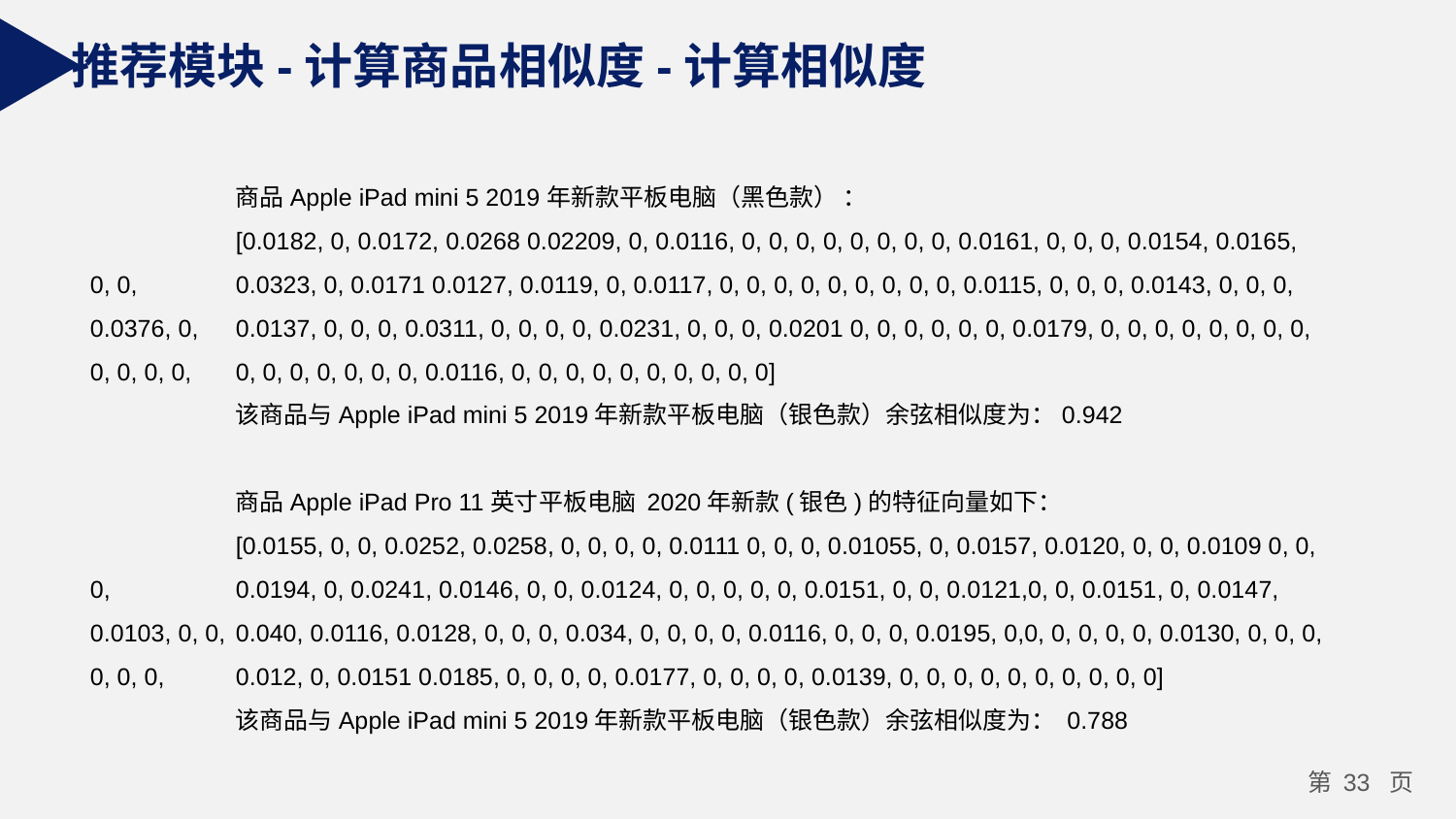

推荐模块-计算商品相似度-计算相似度
	商品Apple iPad mini 5 2019年新款平板电脑（黑色款） ：
	[0.0182, 0, 0.0172, 0.0268 0.02209, 0, 0.0116, 0, 0, 0, 0, 0, 0, 0, 0, 0.0161, 0, 0, 0, 0.0154, 0.0165, 0, 0, 	0.0323, 0, 0.0171 0.0127, 0.0119, 0, 0.0117, 0, 0, 0, 0, 0, 0, 0, 0, 0, 0.0115, 0, 0, 0, 0.0143, 0, 0, 0, 0.0376, 0, 	0.0137, 0, 0, 0, 0.0311, 0, 0, 0, 0, 0.0231, 0, 0, 0, 0.0201 0, 0, 0, 0, 0, 0, 0.0179, 0, 0, 0, 0, 0, 0, 0, 0, 0, 0, 0, 0, 	0, 0, 0, 0, 0, 0, 0, 0.0116, 0, 0, 0, 0, 0, 0, 0, 0, 0, 0]
	该商品与Apple iPad mini 5 2019年新款平板电脑（银色款）余弦相似度为：0.942

	商品Apple iPad Pro 11英寸平板电脑 2020年新款(银色)的特征向量如下：
	[0.0155, 0, 0, 0.0252, 0.0258, 0, 0, 0, 0, 0.0111 0, 0, 0, 0.01055, 0, 0.0157, 0.0120, 0, 0, 0.0109 0, 0, 0, 	0.0194, 0, 0.0241, 0.0146, 0, 0, 0.0124, 0, 0, 0, 0, 0, 0.0151, 0, 0, 0.0121,0, 0, 0.0151, 0, 0.0147, 0.0103, 0, 0, 	0.040, 0.0116, 0.0128, 0, 0, 0, 0.034, 0, 0, 0, 0, 0.0116, 0, 0, 0, 0.0195, 0,0, 0, 0, 0, 0, 0.0130, 0, 0, 0, 0, 0, 0, 	0.012, 0, 0.0151 0.0185, 0, 0, 0, 0, 0.0177, 0, 0, 0, 0, 0.0139, 0, 0, 0, 0, 0, 0, 0, 0, 0, 0]
	该商品与Apple iPad mini 5 2019年新款平板电脑（银色款）余弦相似度为： 0.788